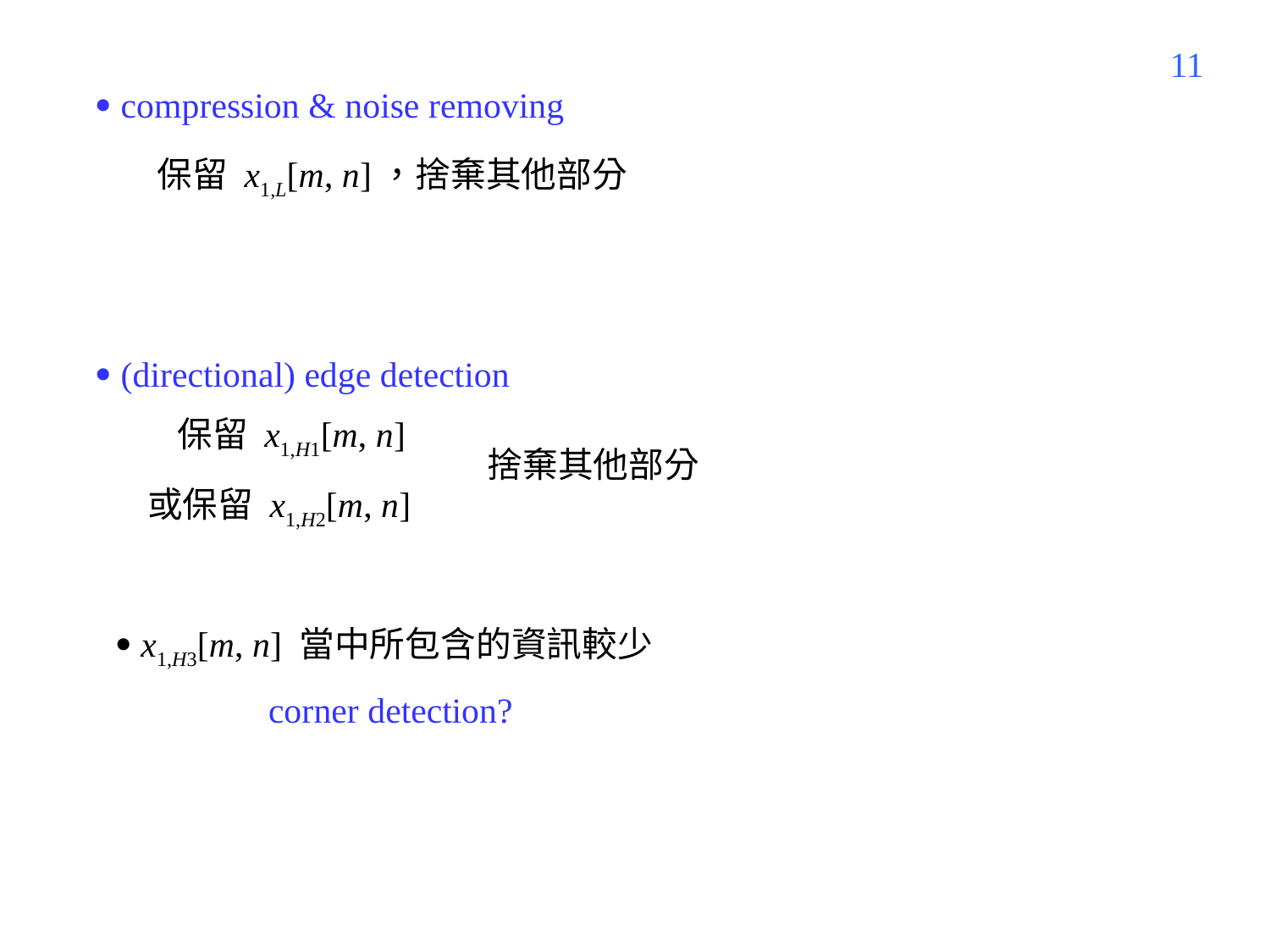

11
• compression & noise removing
保留 x1,L[m, n]，捨棄其他部分
• (directional) edge detection
保留 x1,H1[m, n]
捨棄其他部分
或保留 x1,H2[m, n]
• x1,H3[m, n] 當中所包含的資訊較少
                 corner detection?